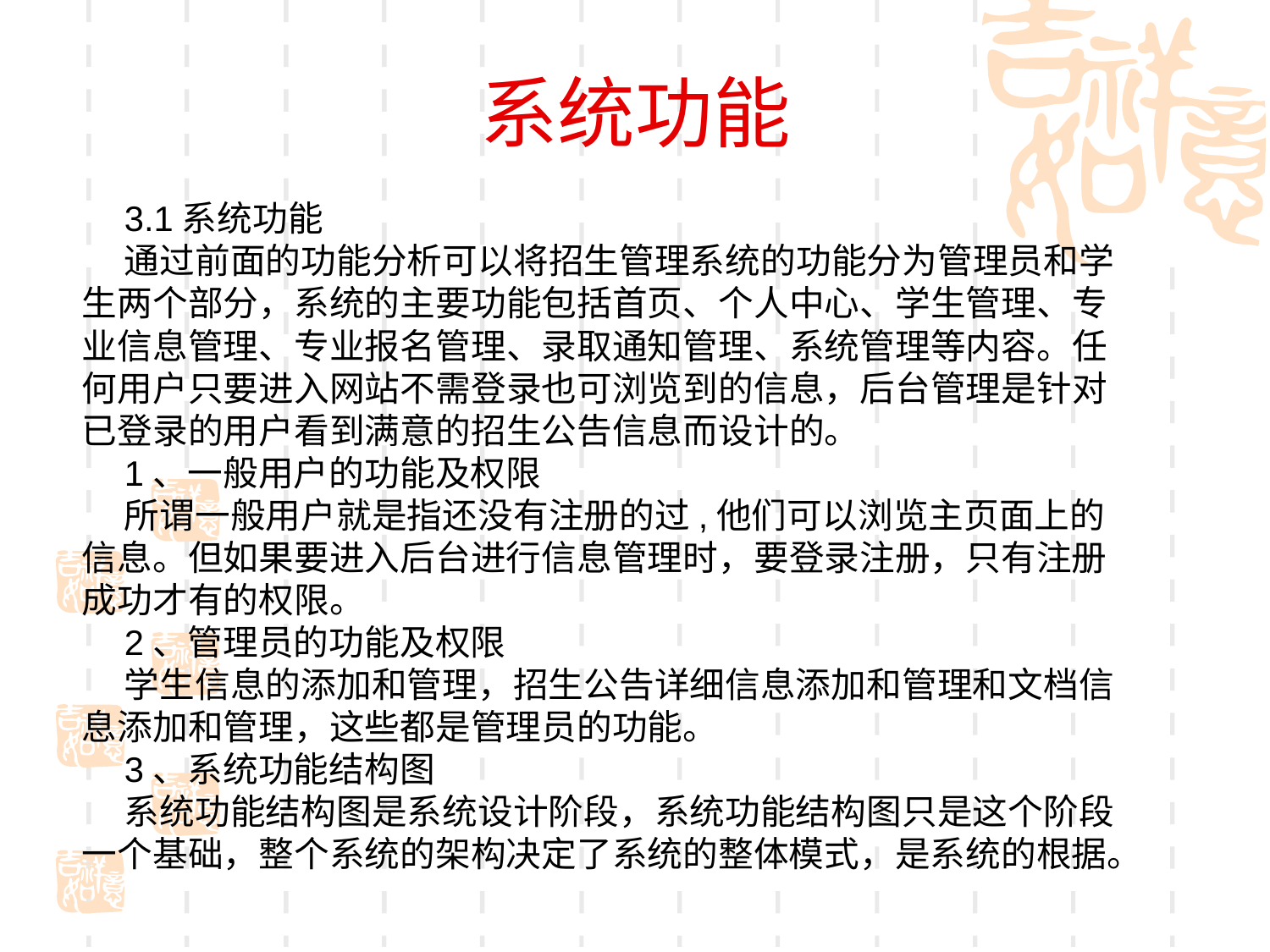

# 系统功能
3.1系统功能
通过前面的功能分析可以将招生管理系统的功能分为管理员和学生两个部分，系统的主要功能包括首页、个人中心、学生管理、专业信息管理、专业报名管理、录取通知管理、系统管理等内容。任何用户只要进入网站不需登录也可浏览到的信息，后台管理是针对已登录的用户看到满意的招生公告信息而设计的。
1、一般用户的功能及权限
所谓一般用户就是指还没有注册的过,他们可以浏览主页面上的信息。但如果要进入后台进行信息管理时，要登录注册，只有注册成功才有的权限。
2、管理员的功能及权限
学生信息的添加和管理，招生公告详细信息添加和管理和文档信息添加和管理，这些都是管理员的功能。
3、系统功能结构图
系统功能结构图是系统设计阶段，系统功能结构图只是这个阶段一个基础，整个系统的架构决定了系统的整体模式，是系统的根据。